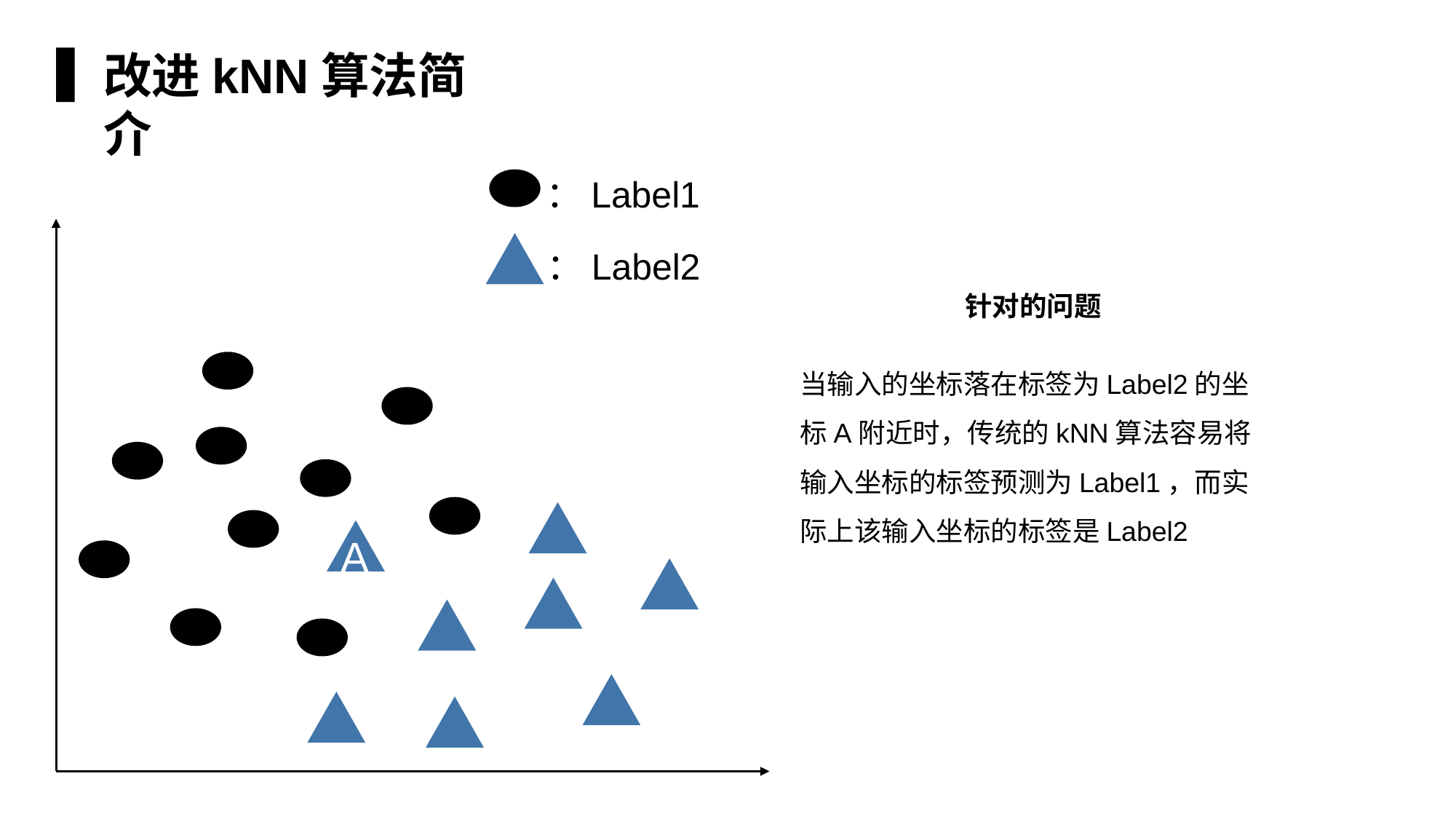

改进kNN算法简介

：Label1

：Label2

A

针对的问题
当输入的坐标落在标签为Label2的坐标A附近时，传统的kNN算法容易将输入坐标的标签预测为Label1，而实际上该输入坐标的标签是Label2